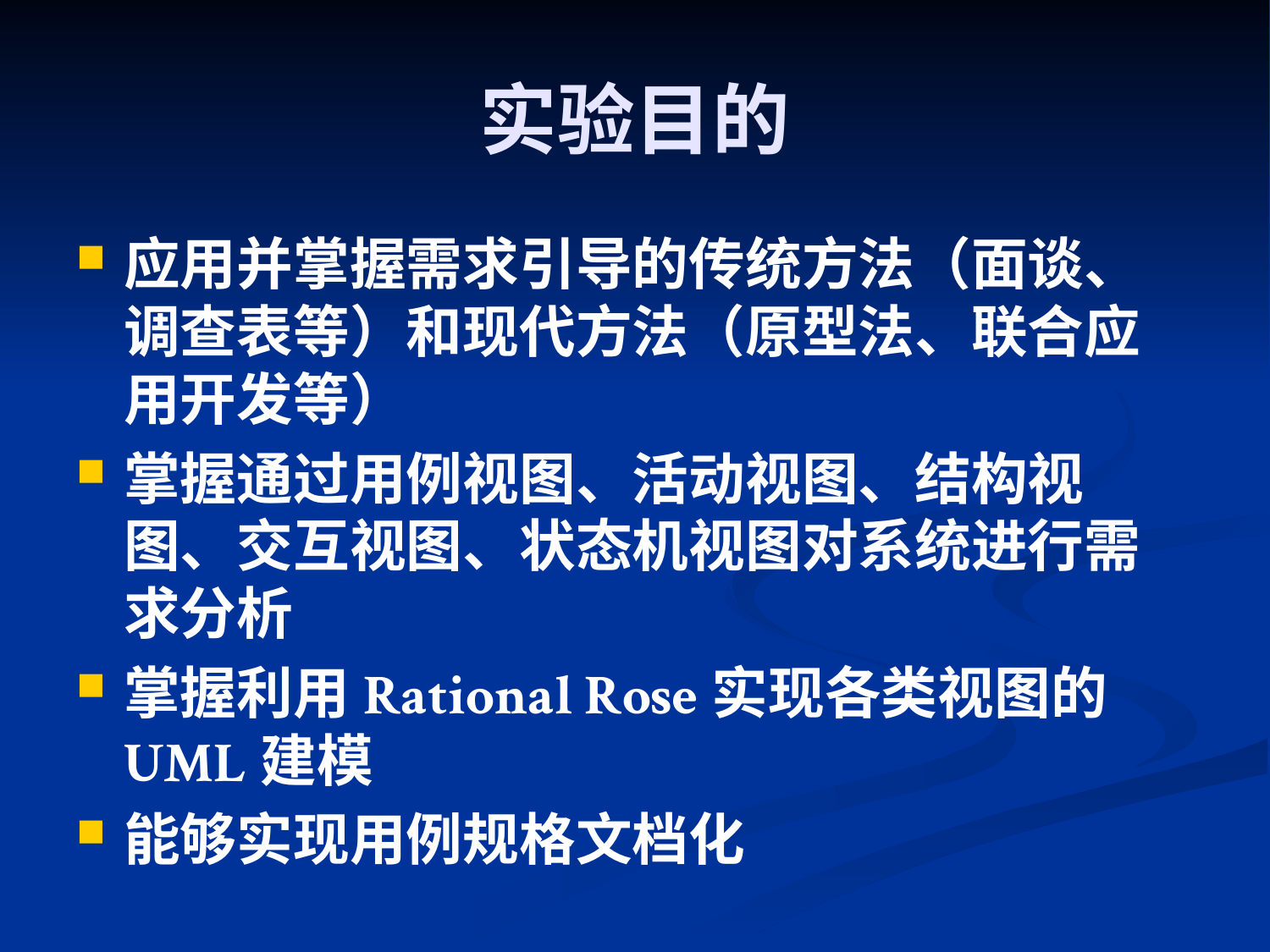

# 实验目的
应用并掌握需求引导的传统方法（面谈、调查表等）和现代方法（原型法、联合应用开发等）
掌握通过用例视图、活动视图、结构视图、交互视图、状态机视图对系统进行需求分析
掌握利用Rational Rose实现各类视图的UML建模
能够实现用例规格文档化